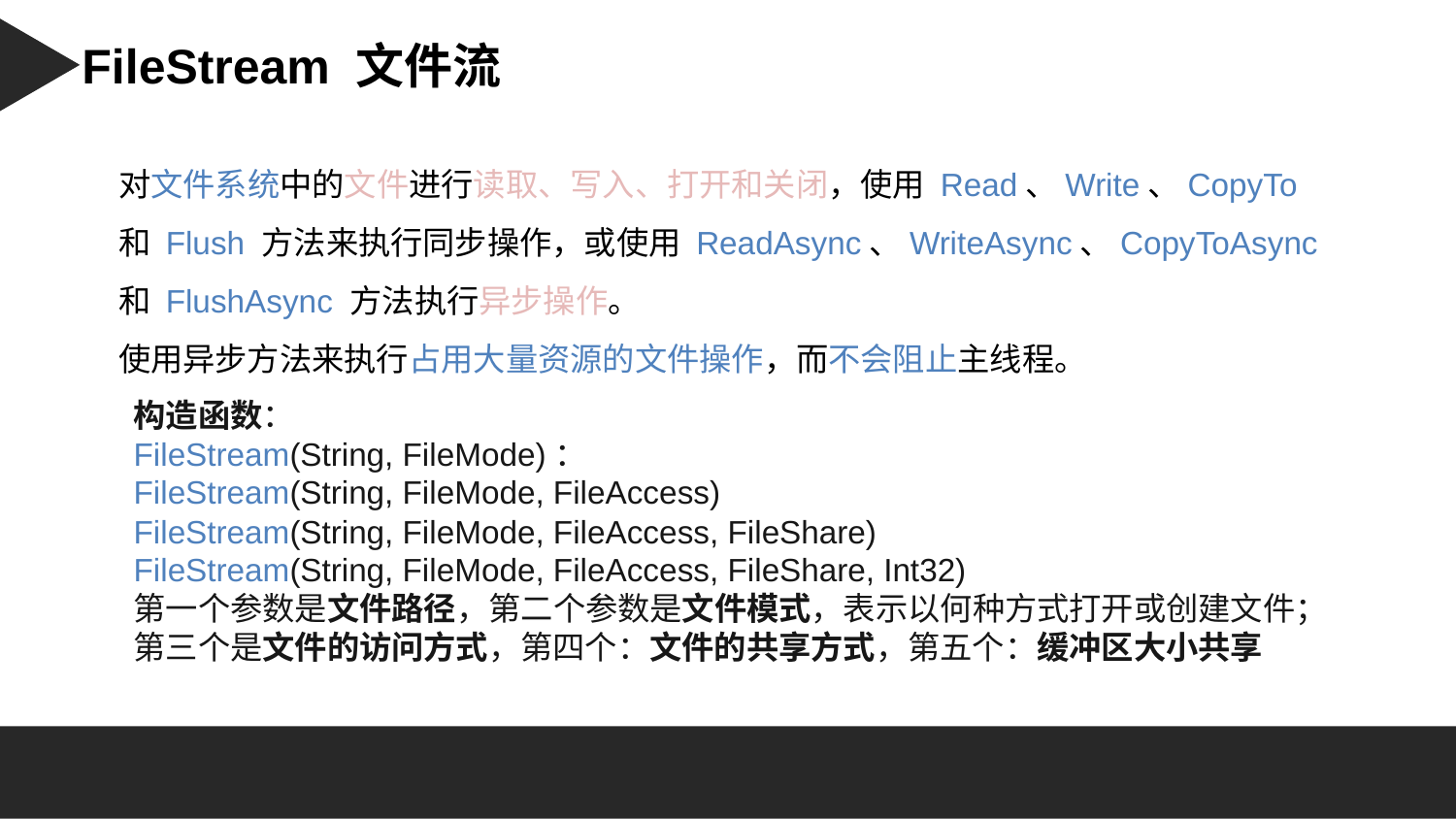

Character 字符串：

FileStream 文件流
对文件系统中的文件进行读取、写入、打开和关闭，使用 Read、Write、CopyTo和 Flush 方法来执行同步操作，或使用 ReadAsync、WriteAsync、CopyToAsync和 FlushAsync 方法执行异步操作。
使用异步方法来执行占用大量资源的文件操作，而不会阻止主线程。
构造函数：
FileStream(String, FileMode)：
FileStream(String, FileMode, FileAccess)
FileStream(String, FileMode, FileAccess, FileShare)
FileStream(String, FileMode, FileAccess, FileShare, Int32)第一个参数是文件路径，第二个参数是文件模式，表示以何种方式打开或创建文件；第三个是文件的访问方式，第四个：文件的共享方式，第五个：缓冲区大小共享
stringWriter